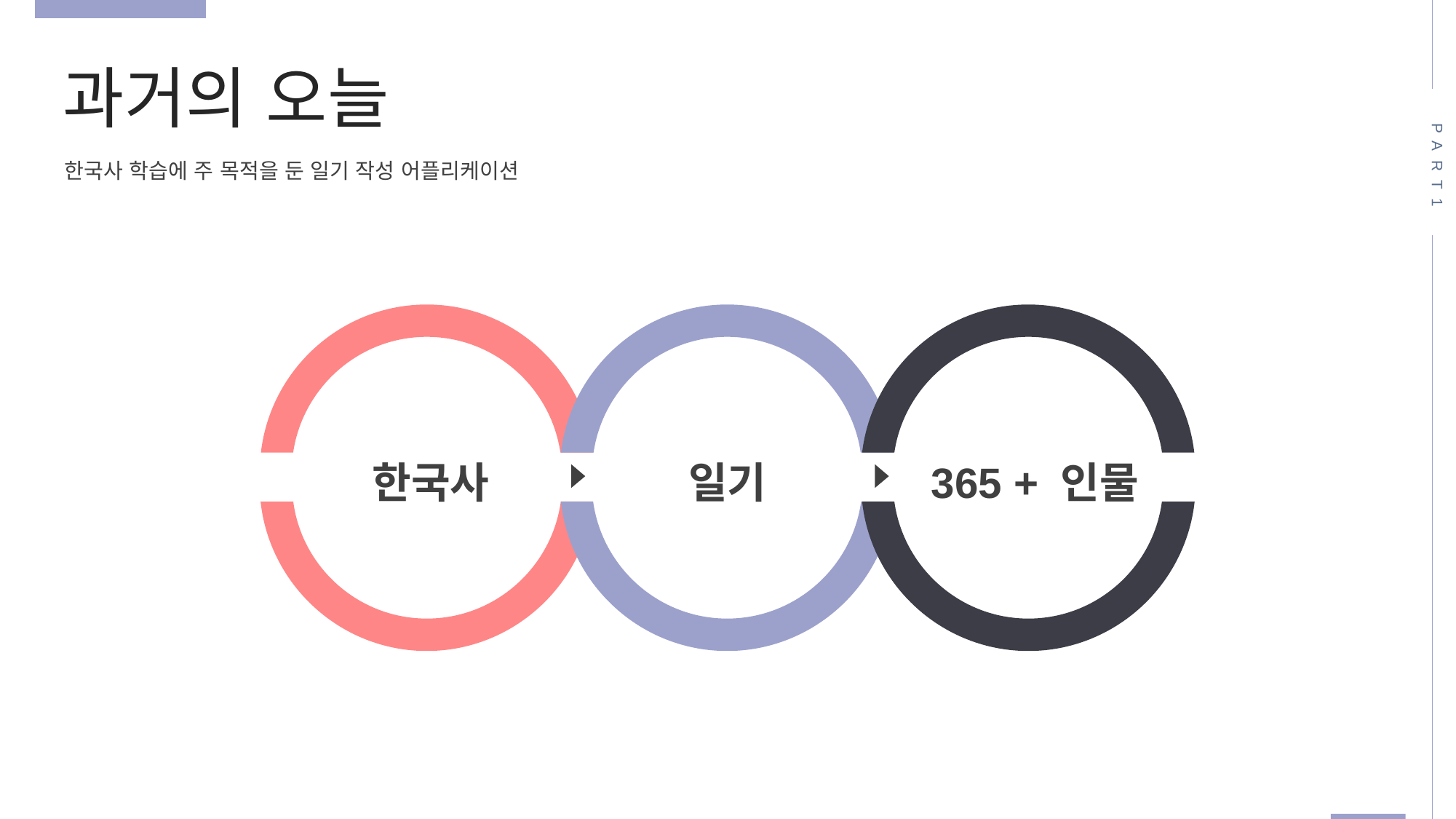

과거의 오늘
PART1
한국사 학습에 주 목적을 둔 일기 작성 어플리케이션

한국사
일기
365 + 인물